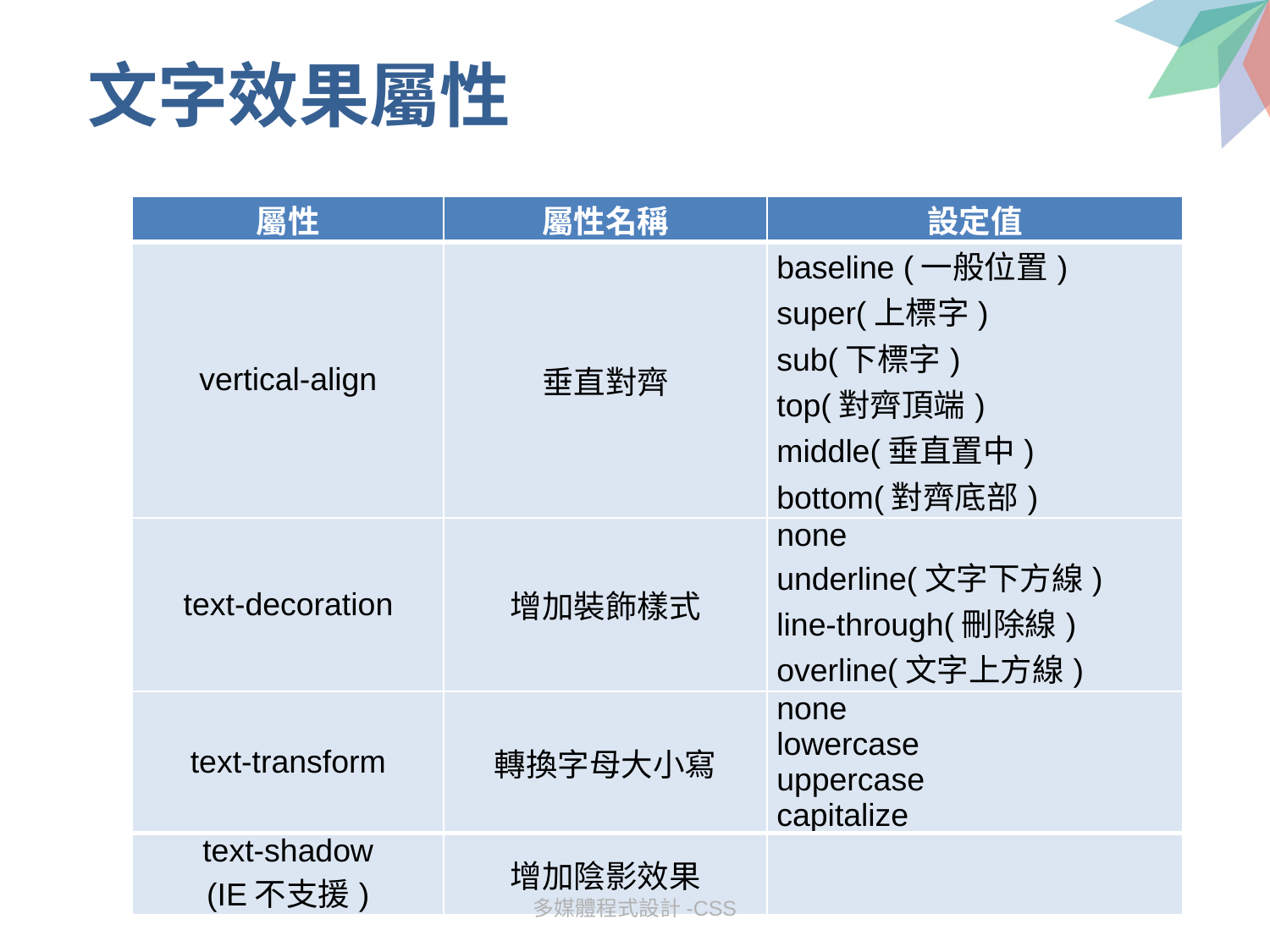

# 文字效果屬性
| 屬性 | 屬性名稱 | 設定值 |
| --- | --- | --- |
| vertical-align | 垂直對齊 | baseline (一般位置) super(上標字) sub(下標字) top(對齊頂端) middle(垂直置中) bottom(對齊底部) |
| text-decoration | 增加裝飾樣式 | none underline(文字下方線) line-through(刪除線) overline(文字上方線) |
| text-transform | 轉換字母大小寫 | none lowercase uppercase capitalize |
| text-shadow (IE不支援) | 增加陰影效果 |  |
多媒體程式設計-CSS
21